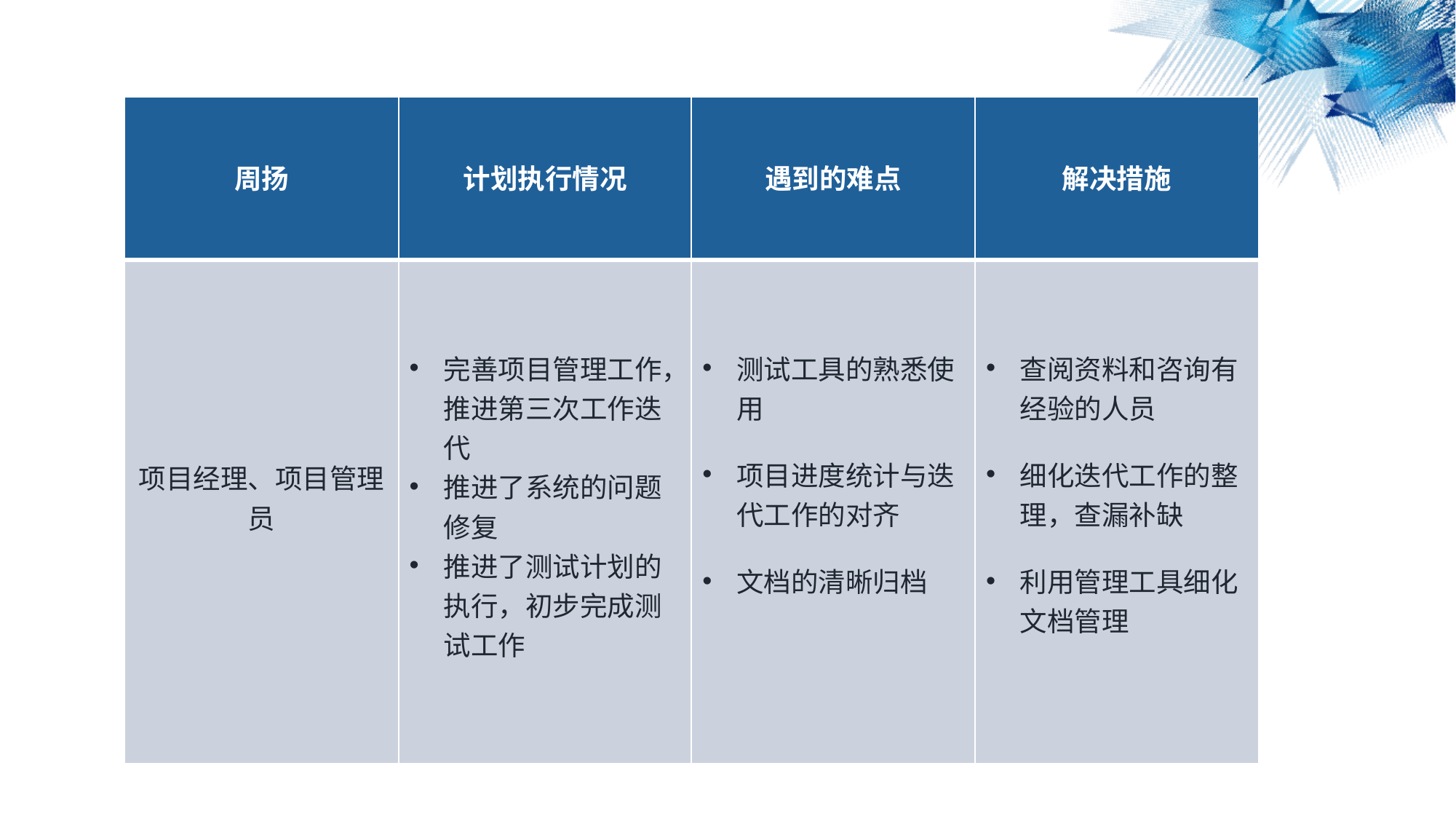

| 周扬 | 计划执行情况 | 遇到的难点 | 解决措施 |
| --- | --- | --- | --- |
| 项目经理、项目管理员 | 完善项目管理工作，推进第三次工作迭代 推进了系统的问题修复 推进了测试计划的执行，初步完成测试工作 | 测试工具的熟悉使用 项目进度统计与迭代工作的对齐 文档的清晰归档 | 查阅资料和咨询有经验的人员 细化迭代工作的整理，查漏补缺 利用管理工具细化文档管理 |